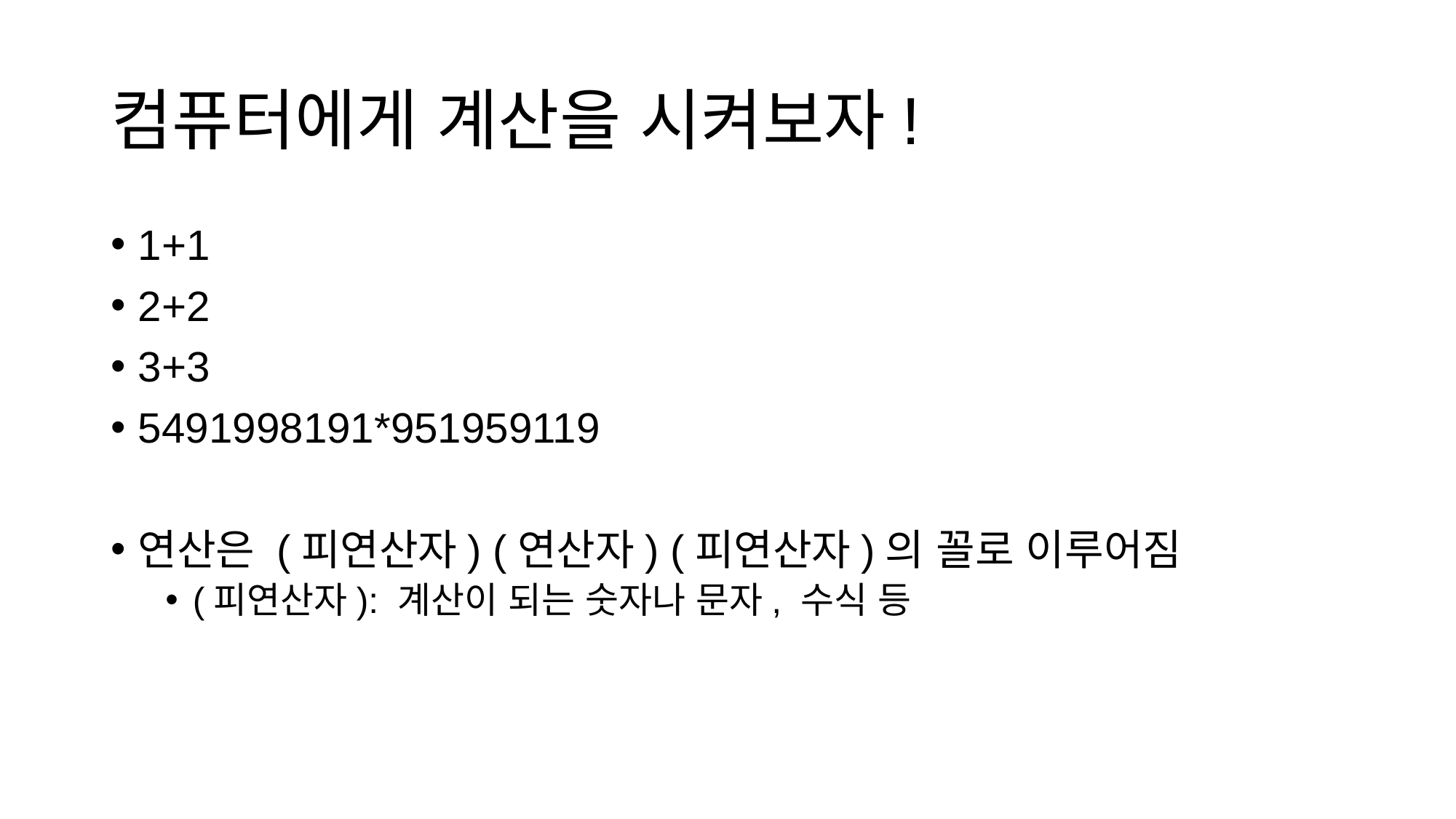

# 컴퓨터에게 계산을 시켜보자!
1+1
2+2
3+3
5491998191*951959119

연산은 (피연산자) (연산자) (피연산자)의 꼴로 이루어짐
(피연산자): 계산이 되는 숫자나 문자, 수식 등